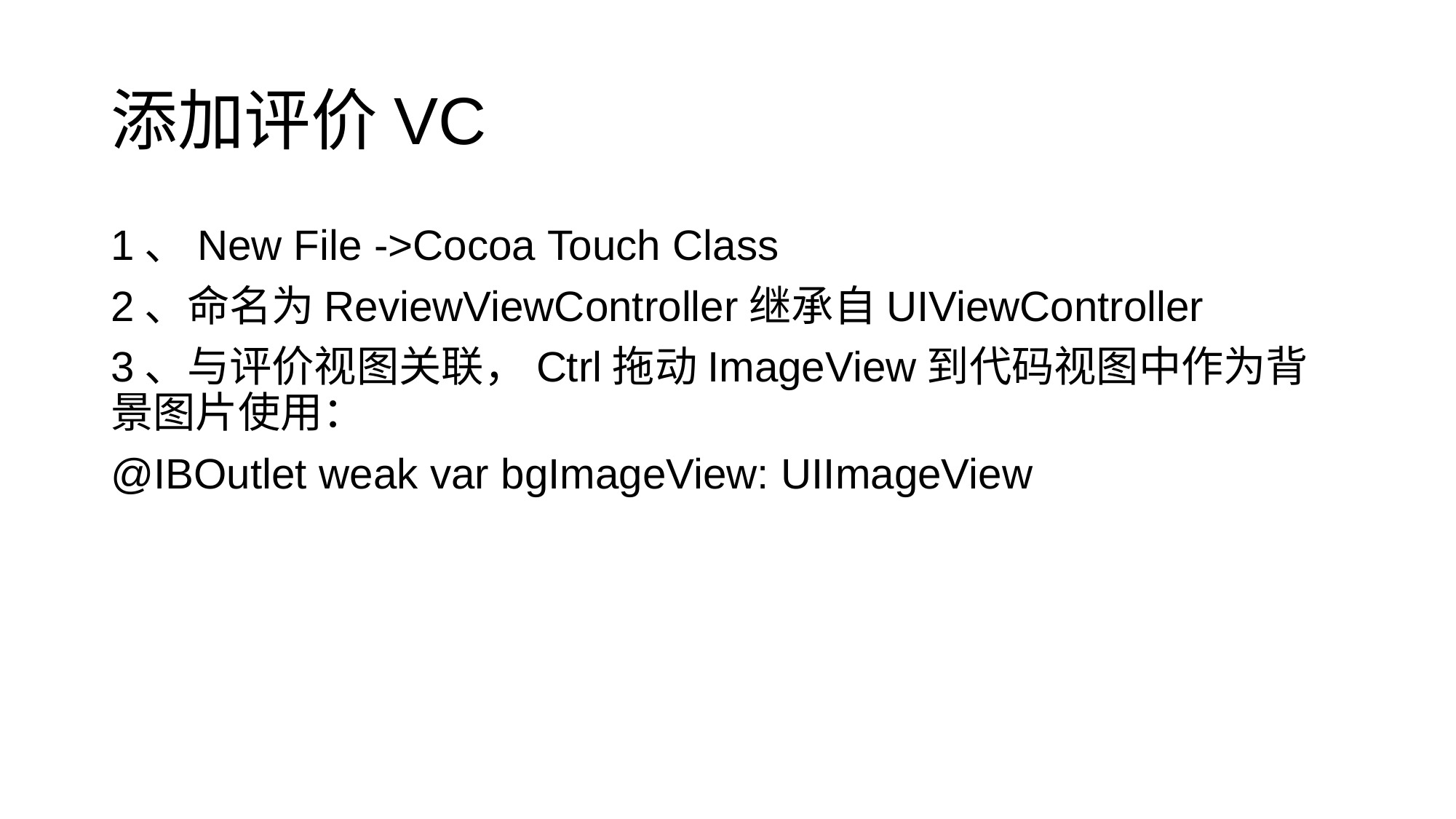

# 添加评价VC
1、New File ->Cocoa Touch Class
2、命名为ReviewViewController继承自UIViewController
3、与评价视图关联，Ctrl拖动ImageView到代码视图中作为背景图片使用：
@IBOutlet weak var bgImageView: UIImageView